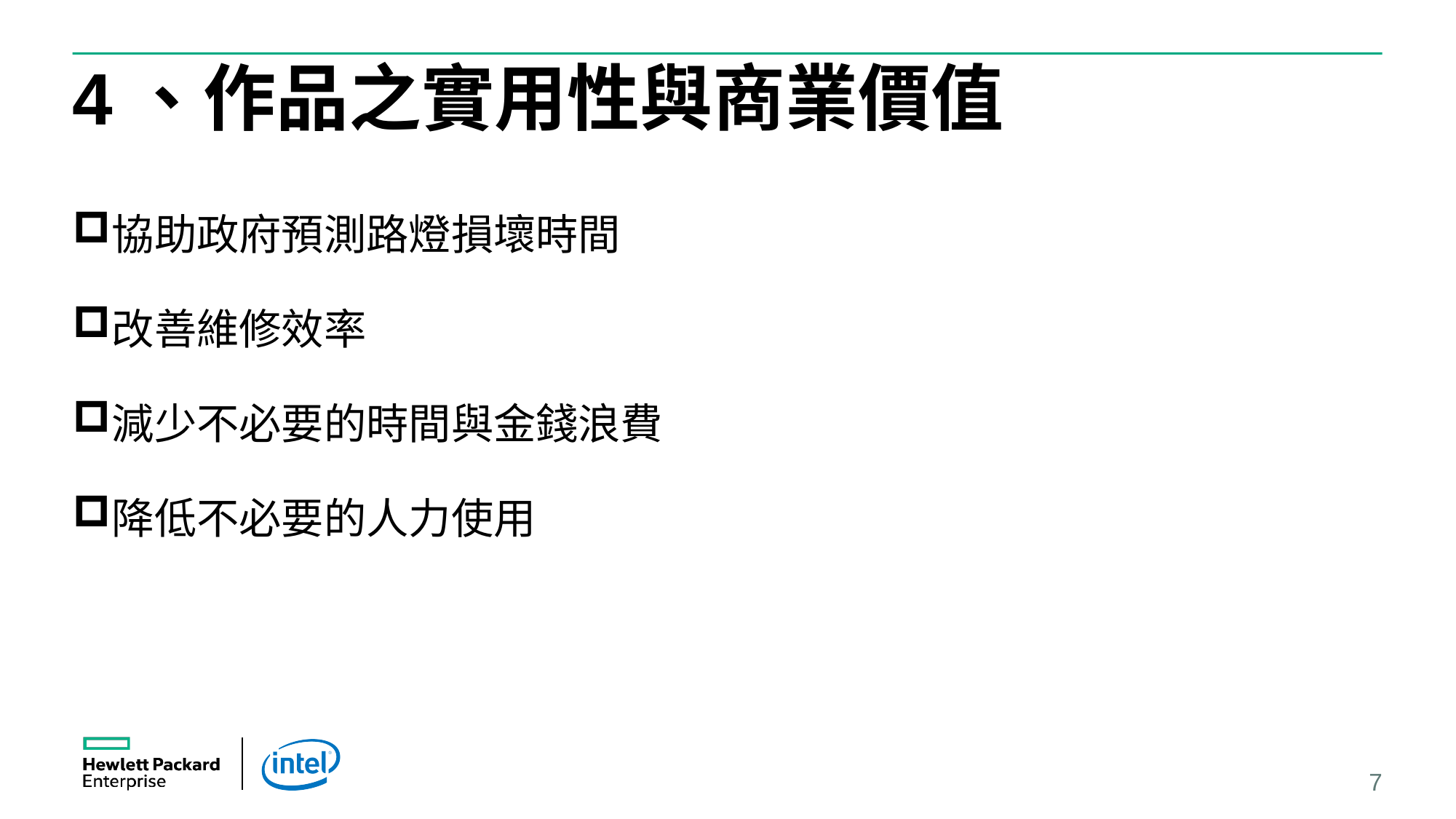

# 4、作品之實用性與商業價值
協助政府預測路燈損壞時間
改善維修效率
減少不必要的時間與金錢浪費
降低不必要的人力使用

7